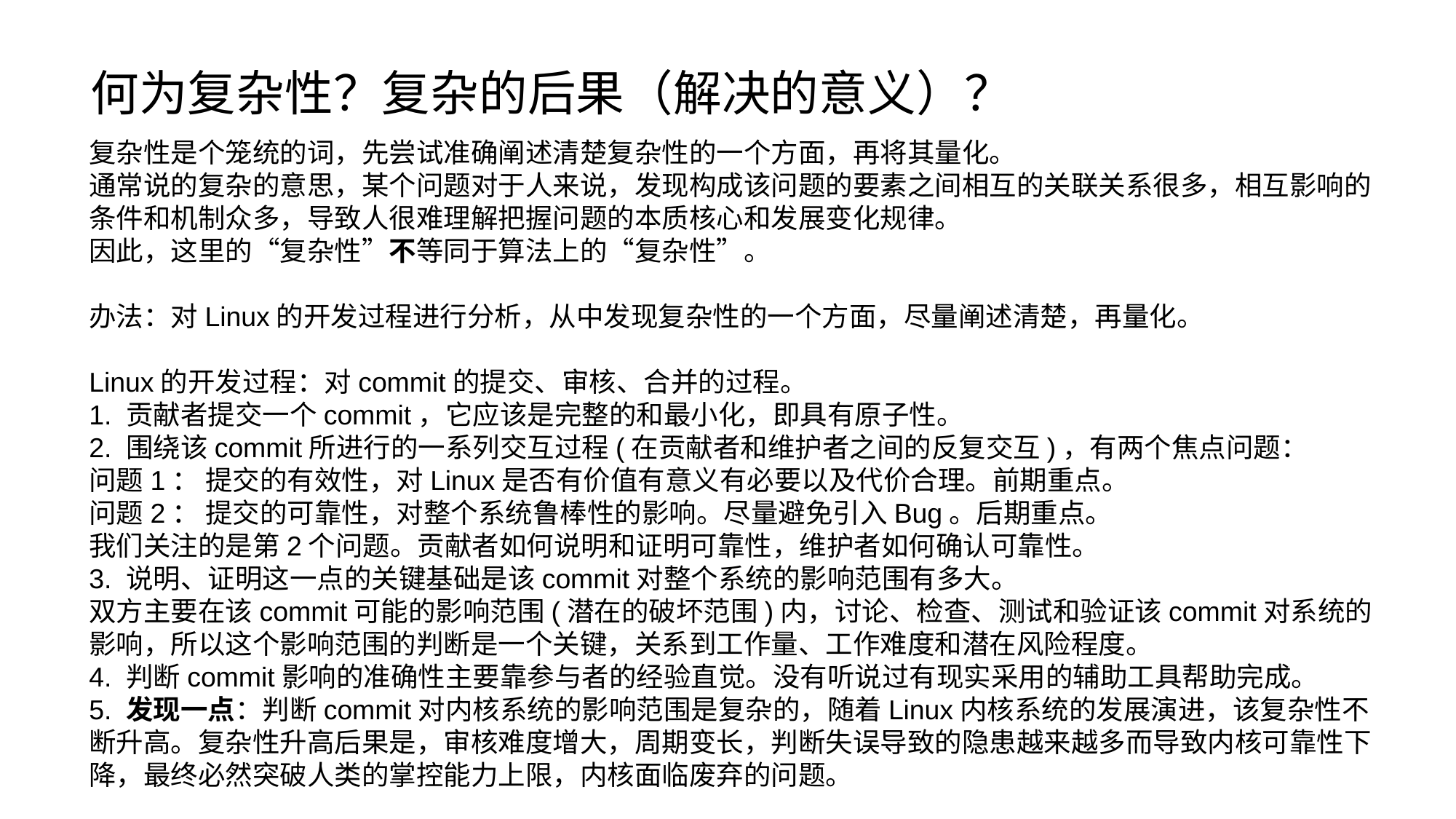

何为复杂性？复杂的后果（解决的意义）？
复杂性是个笼统的词，先尝试准确阐述清楚复杂性的一个方面，再将其量化。
通常说的复杂的意思，某个问题对于人来说，发现构成该问题的要素之间相互的关联关系很多，相互影响的条件和机制众多，导致人很难理解把握问题的本质核心和发展变化规律。
因此，这里的“复杂性”不等同于算法上的“复杂性”。

办法：对Linux的开发过程进行分析，从中发现复杂性的一个方面，尽量阐述清楚，再量化。

Linux的开发过程：对commit的提交、审核、合并的过程。
1. 贡献者提交一个commit，它应该是完整的和最小化，即具有原子性。
2. 围绕该commit所进行的一系列交互过程(在贡献者和维护者之间的反复交互)，有两个焦点问题：
问题1： 提交的有效性，对Linux是否有价值有意义有必要以及代价合理。前期重点。
问题2： 提交的可靠性，对整个系统鲁棒性的影响。尽量避免引入Bug。后期重点。
我们关注的是第2个问题。贡献者如何说明和证明可靠性，维护者如何确认可靠性。
3. 说明、证明这一点的关键基础是该commit对整个系统的影响范围有多大。
双方主要在该commit可能的影响范围(潜在的破坏范围)内，讨论、检查、测试和验证该commit对系统的影响，所以这个影响范围的判断是一个关键，关系到工作量、工作难度和潜在风险程度。
4. 判断commit影响的准确性主要靠参与者的经验直觉。没有听说过有现实采用的辅助工具帮助完成。
5. 发现一点：判断commit对内核系统的影响范围是复杂的，随着Linux内核系统的发展演进，该复杂性不断升高。复杂性升高后果是，审核难度增大，周期变长，判断失误导致的隐患越来越多而导致内核可靠性下降，最终必然突破人类的掌控能力上限，内核面临废弃的问题。